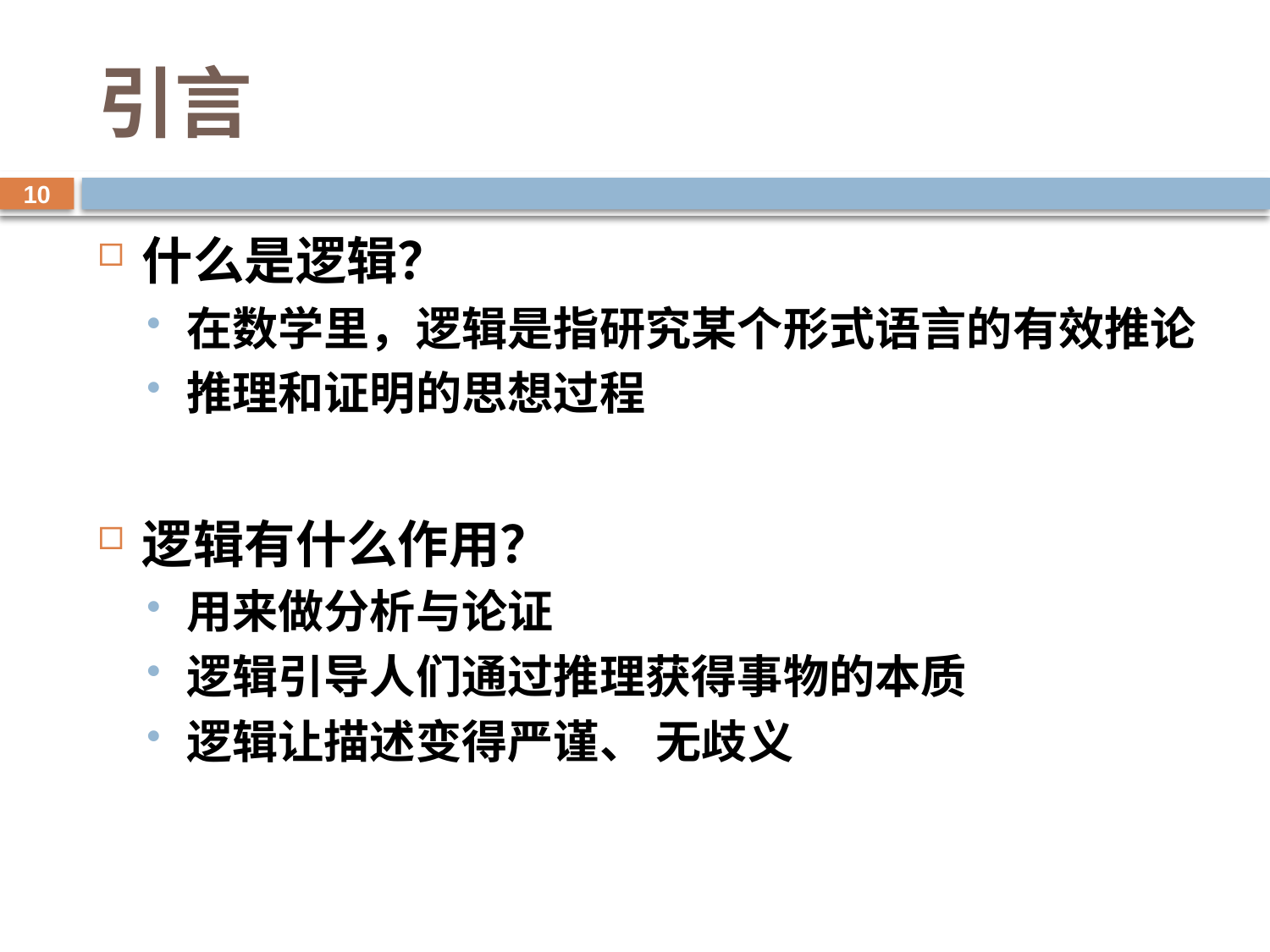

# 引言
10
什么是逻辑？
在数学里，逻辑是指研究某个形式语言的有效推论
推理和证明的思想过程

逻辑有什么作用？
用来做分析与论证
逻辑引导人们通过推理获得事物的本质
逻辑让描述变得严谨、 无歧义